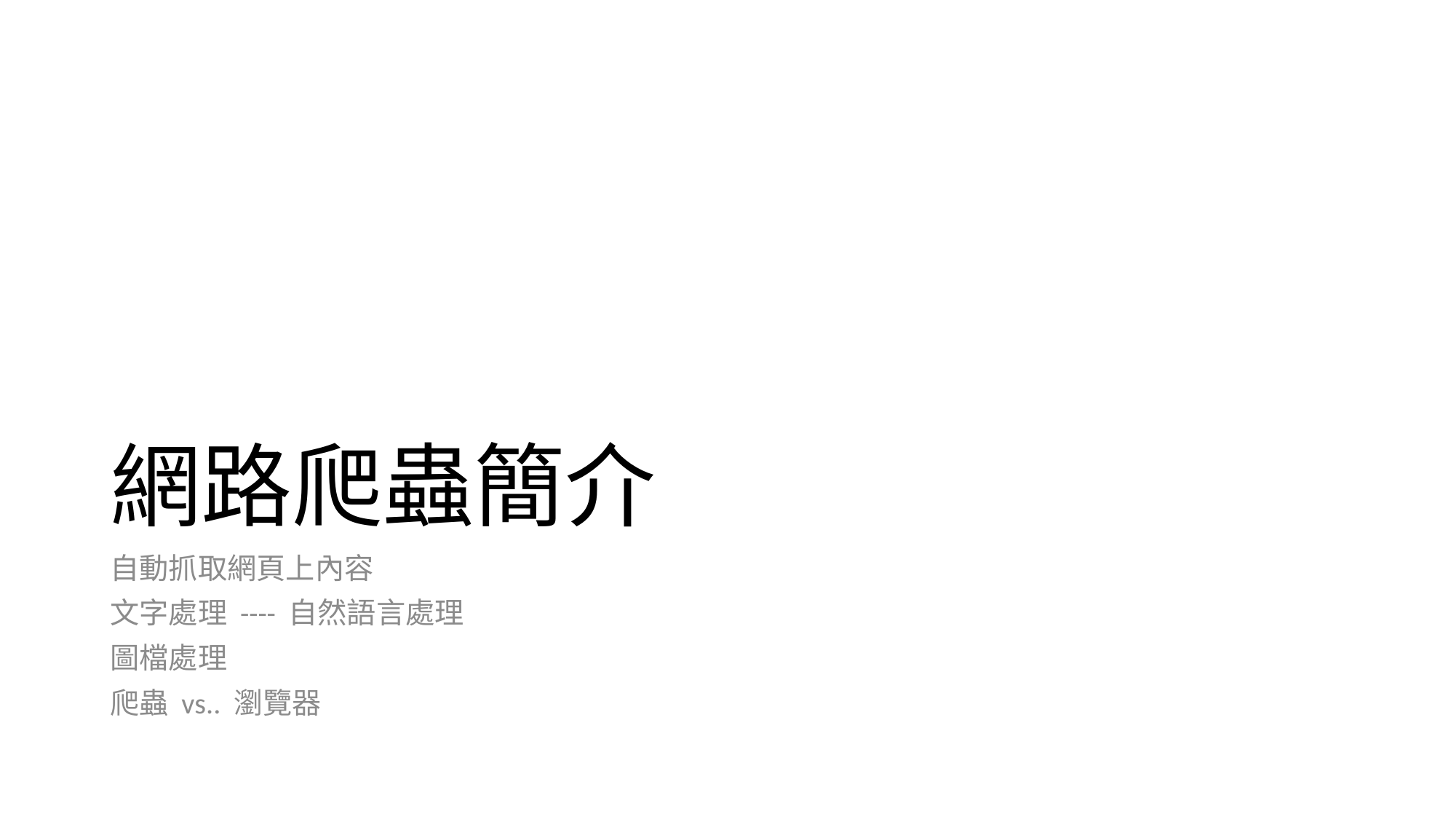

# 網路爬蟲簡介
自動抓取網頁上內容
文字處理 ---- 自然語言處理
圖檔處理
爬蟲 vs.. 瀏覽器